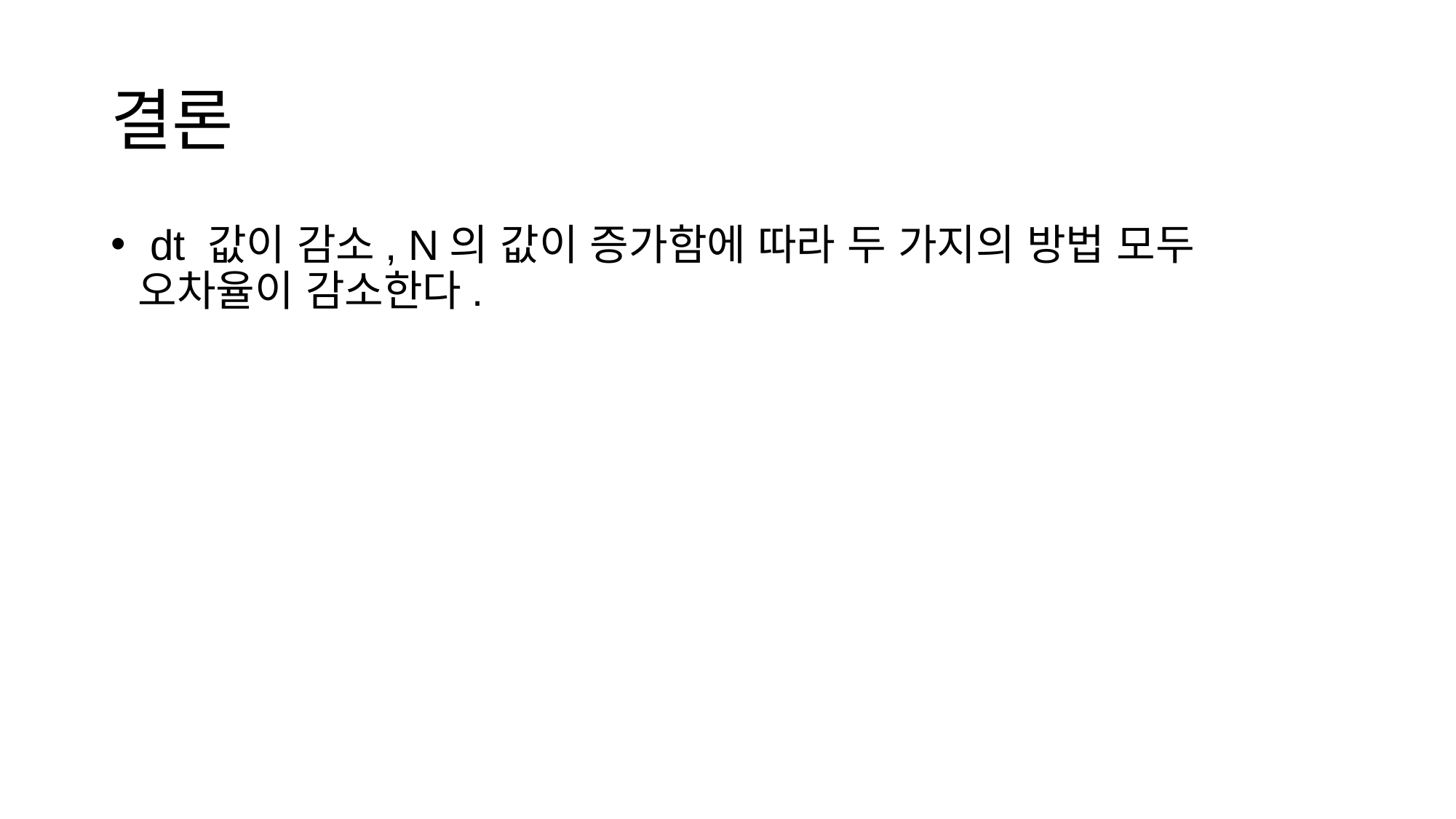

# 결론
 dt 값이 감소, N의 값이 증가함에 따라 두 가지의 방법 모두 오차율이 감소한다.